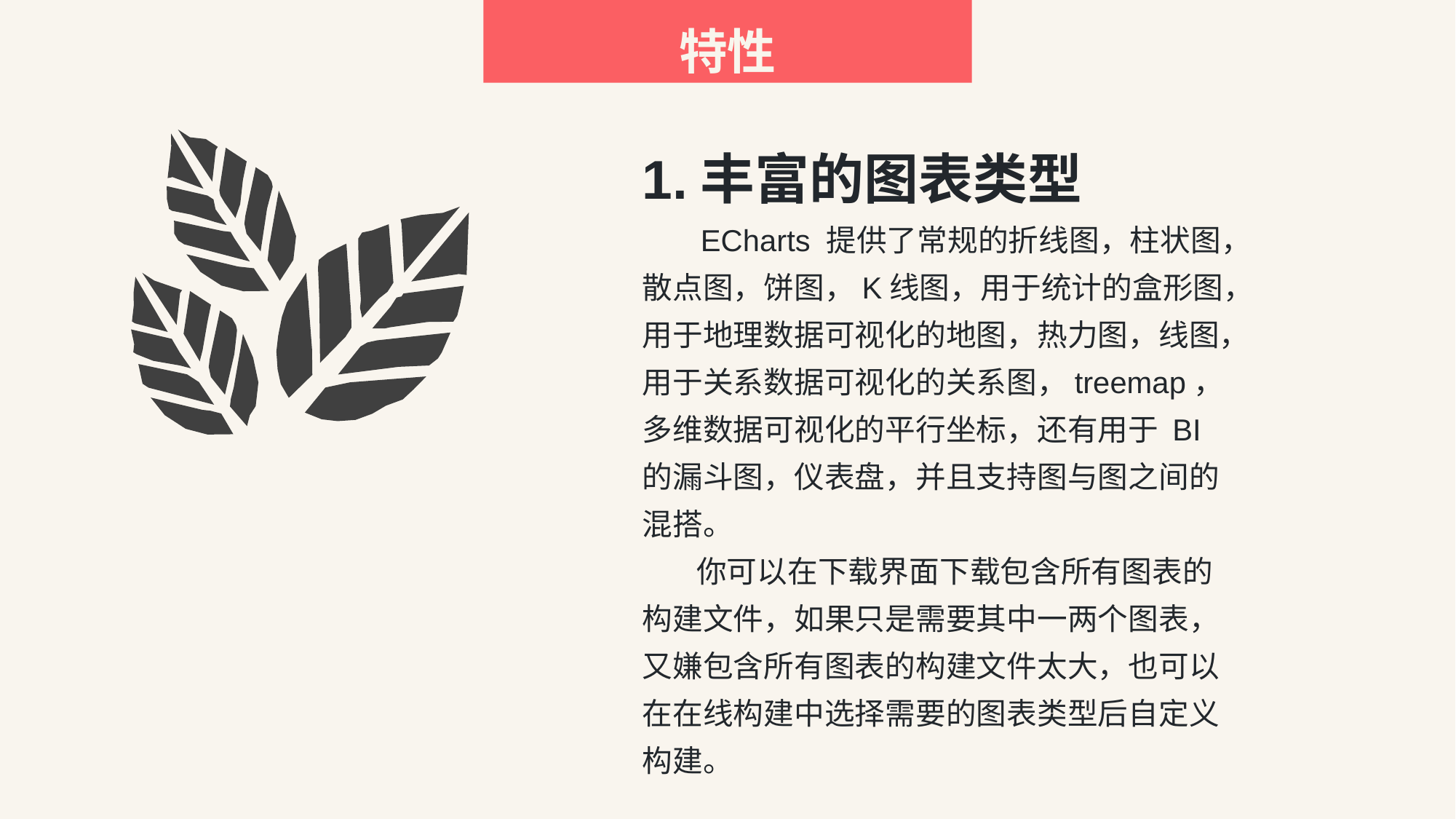

特性

1.丰富的图表类型
       ECharts 提供了常规的折线图，柱状图，散点图，饼图，K线图，用于统计的盒形图，用于地理数据可视化的地图，热力图，线图，用于关系数据可视化的关系图，treemap，多维数据可视化的平行坐标，还有用于 BI 的漏斗图，仪表盘，并且支持图与图之间的混搭。
       你可以在下载界面下载包含所有图表的构建文件，如果只是需要其中一两个图表，又嫌包含所有图表的构建文件太大，也可以在在线构建中选择需要的图表类型后自定义构建。